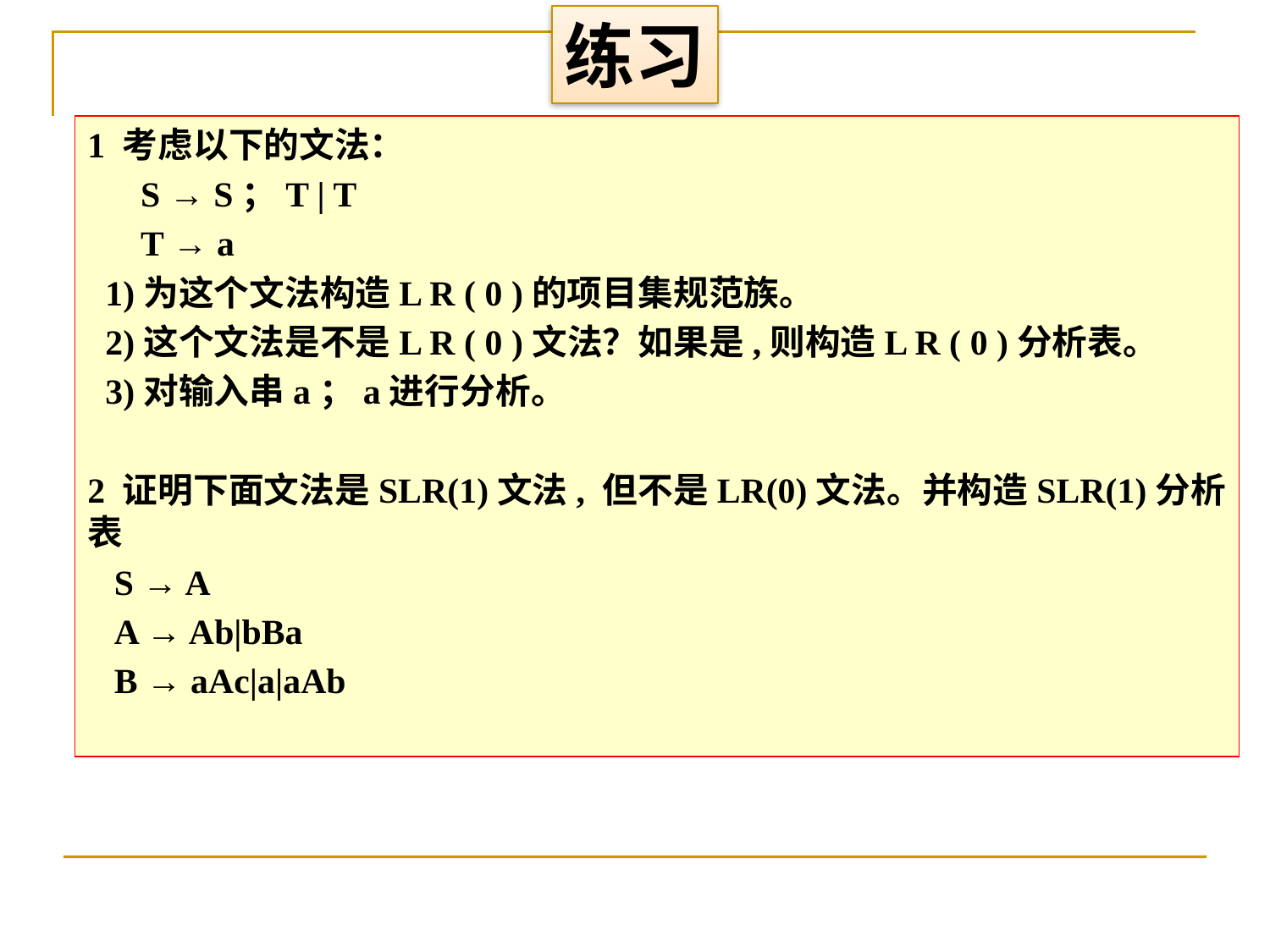

练习
1 考虑以下的文法：
      S → S；T | T
      T → a
  1)为这个文法构造L R ( 0 )的项目集规范族。
  2)这个文法是不是L R ( 0 )文法？如果是,则构造L R ( 0 )分析表。
  3)对输入串a；a进行分析。

2 证明下面文法是SLR(1)文法, 但不是LR(0)文法。并构造SLR(1)分析表
   S → A
   A → Ab|bBa
   B → aAc|a|aAb

103